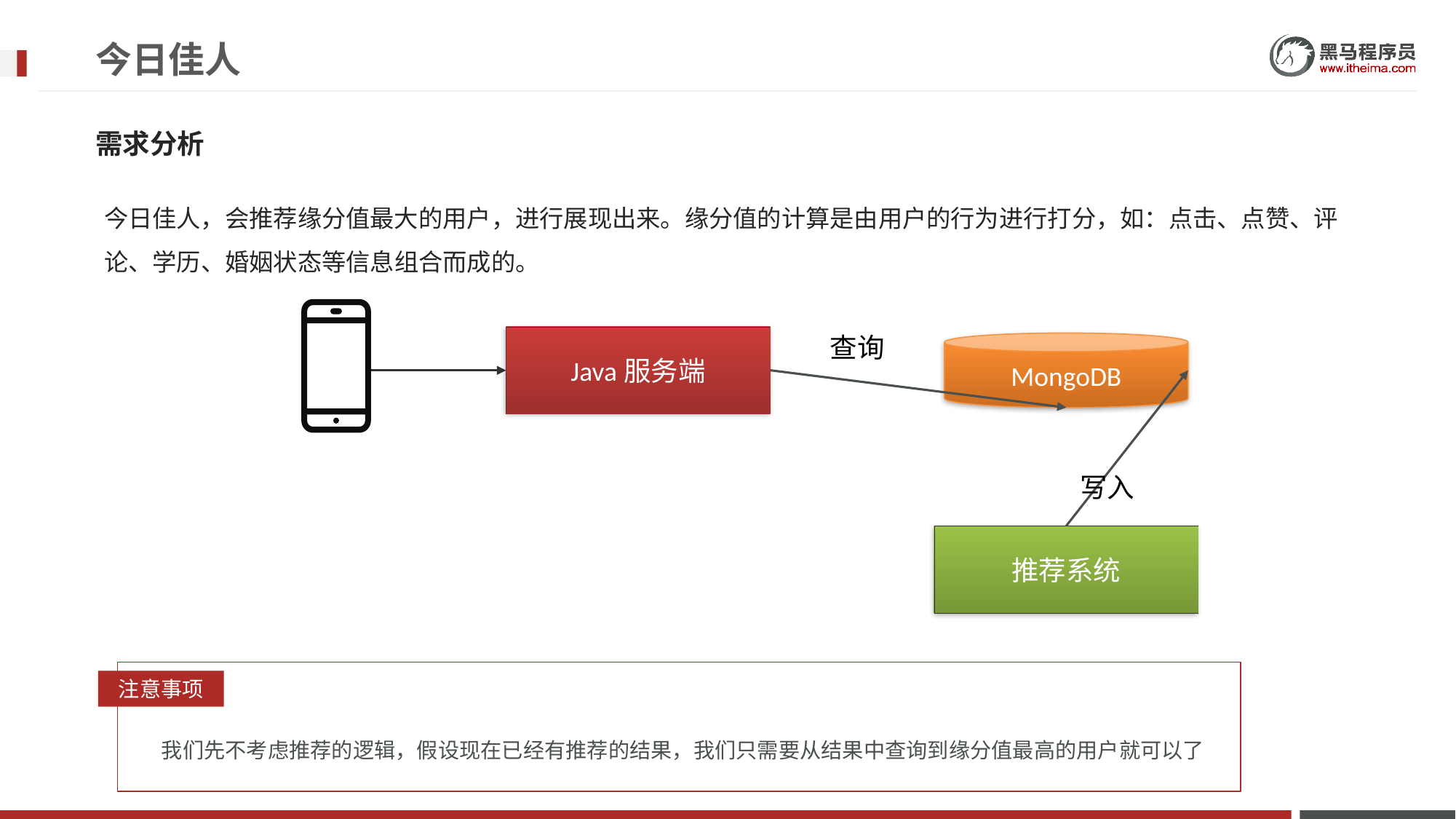

# 今日佳人
需求分析
今日佳人，会推荐缘分值最大的用户，进行展现出来。缘分值的计算是由用户的行为进行打分，如：点击、点赞、评论、学历、婚姻状态等信息组合而成的。

查询
Java服务端
MongoDB

写入
推荐系统

注意事项
我们先不考虑推荐的逻辑，假设现在已经有推荐的结果，我们只需要从结果中查询到缘分值最高的用户就可以了